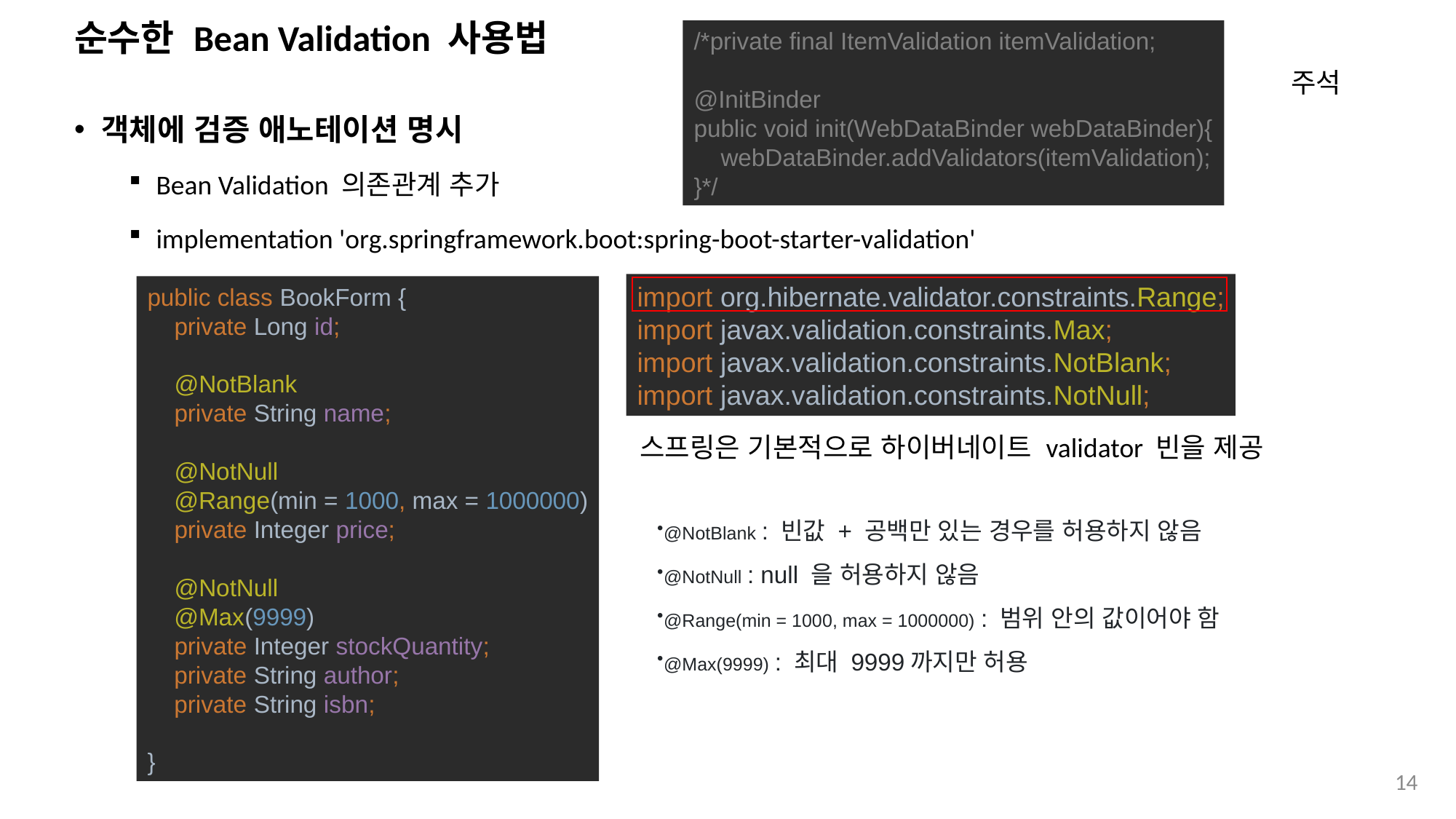

# 순수한 Bean Validation 사용법
/*private final ItemValidation itemValidation;
@InitBinder
public void init(WebDataBinder webDataBinder){
    webDataBinder.addValidators(itemValidation);
}*/
주석
객체에 검증 애노테이션 명시
Bean Validation 의존관계 추가
implementation 'org.springframework.boot:spring-boot-starter-validation'

public class BookForm {
    private Long id;
    @NotBlank
    private String name;
    @NotNull
    @Range(min = 1000, max = 1000000)
    private Integer price;
    @NotNull
    @Max(9999)
    private Integer stockQuantity;
    private String author;
    private String isbn;
}
import org.hibernate.validator.constraints.Range;
import javax.validation.constraints.Max;
import javax.validation.constraints.NotBlank;
import javax.validation.constraints.NotNull;

스프링은 기본적으로 하이버네이트 validator 빈을 제공
@NotBlank : 빈값 + 공백만 있는 경우를 허용하지 않음
@NotNull : null 을 허용하지 않음
@Range(min = 1000, max = 1000000) : 범위 안의 값이어야 함
@Max(9999) : 최대 9999까지만 허용
14